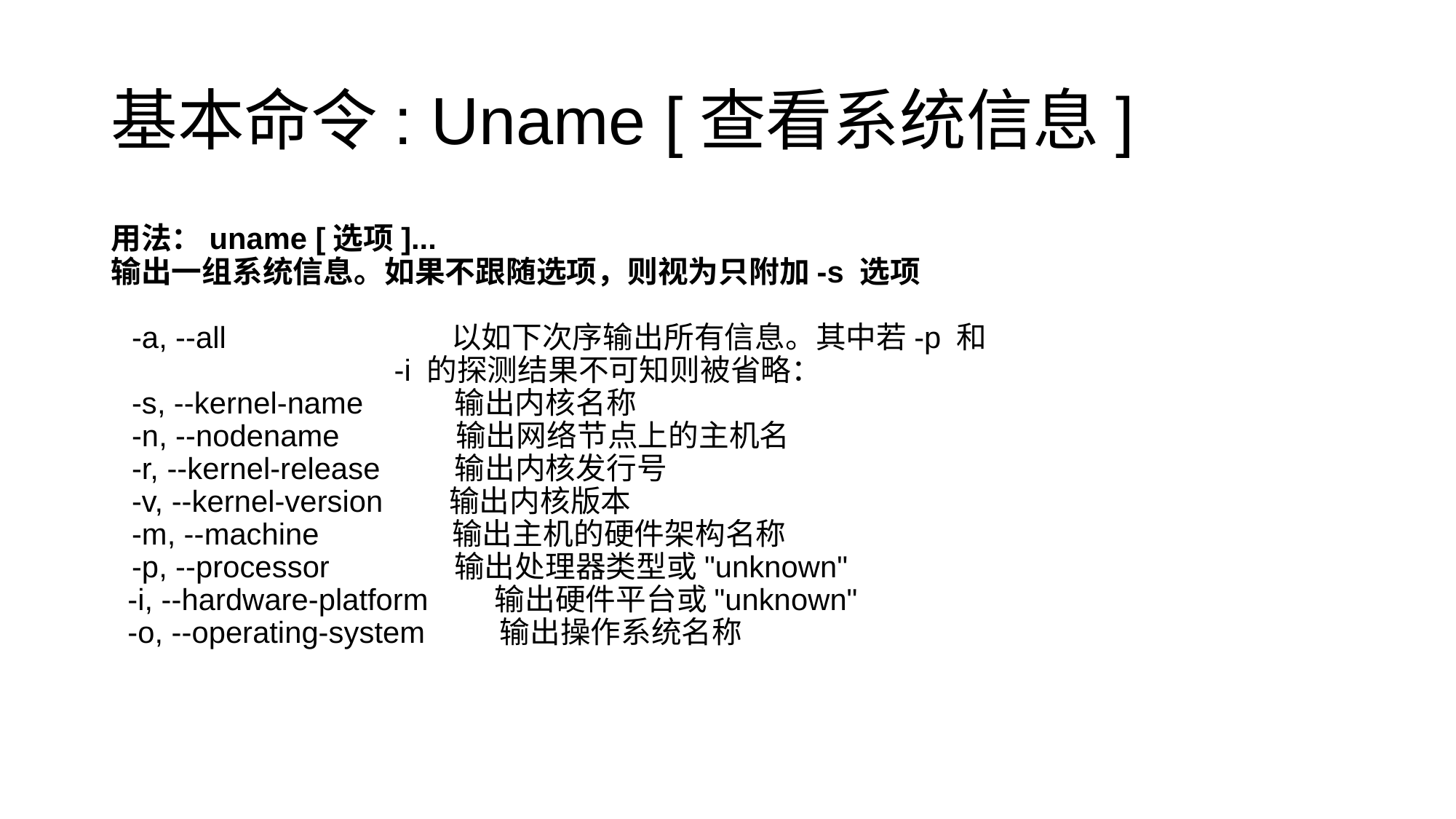

# 基本命令: Uname [查看系统信息]
用法：uname [选项]...
输出一组系统信息。如果不跟随选项，则视为只附加-s 选项
  -a, --all                          以如下次序输出所有信息。其中若-p 和
                                         -i 的探测结果不可知则被省略：
  -s, --kernel-name          输出内核名称
  -n, --nodename             输出网络节点上的主机名
  -r, --kernel-release        输出内核发行号
  -v, --kernel-version       输出内核版本
  -m, --machine               输出主机的硬件架构名称
  -p, --processor              输出处理器类型或"unknown"
  -i, --hardware-platform       输出硬件平台或"unknown"
  -o, --operating-system        输出操作系统名称